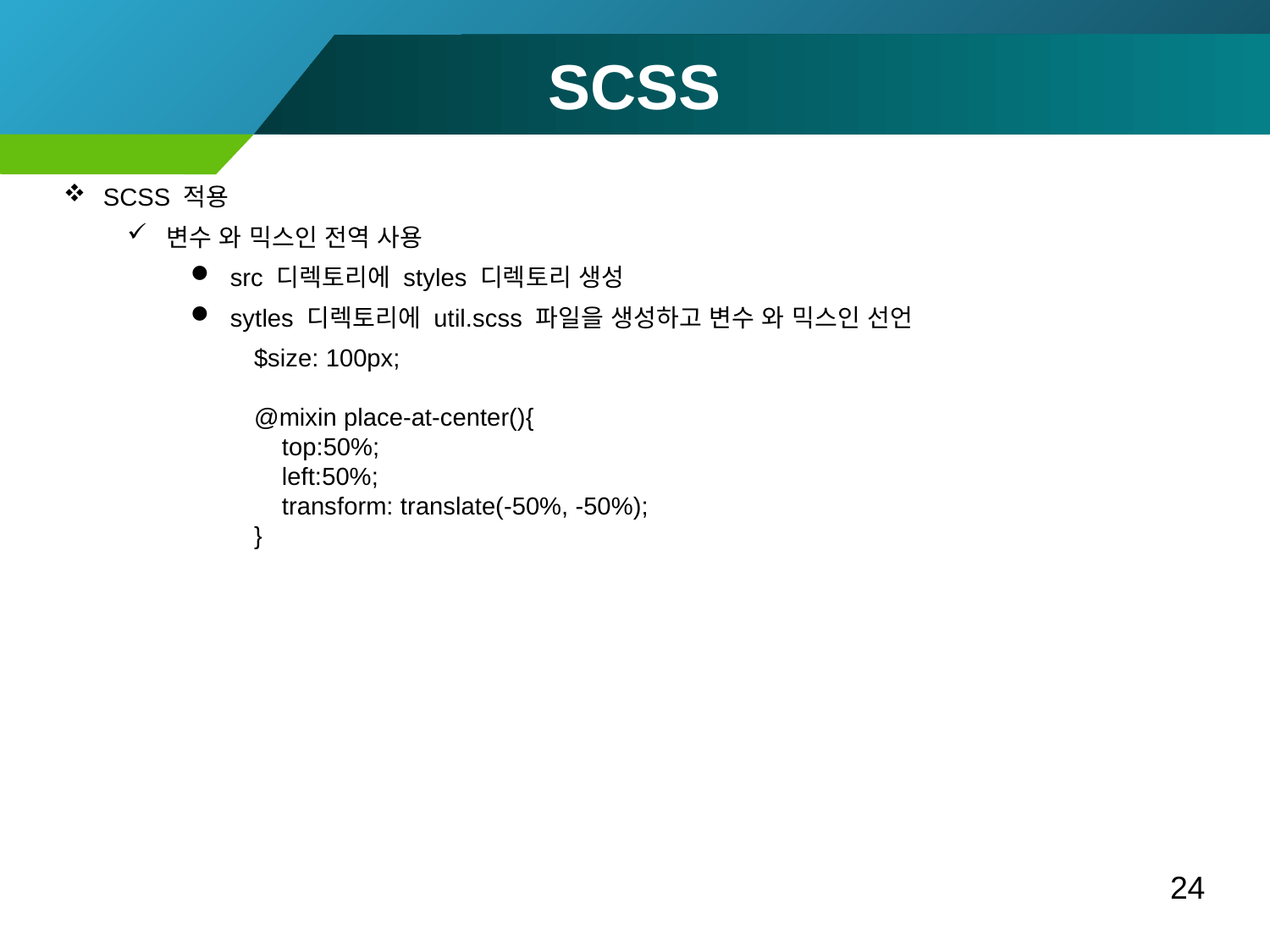

SCSS
SCSS 적용
변수 와 믹스인 전역 사용
src 디렉토리에 styles 디렉토리 생성
sytles 디렉토리에 util.scss 파일을 생성하고 변수 와 믹스인 선언
$size: 100px;

@mixin place-at-center(){
    top:50%;
    left:50%;
    transform: translate(-50%, -50%);
}
24